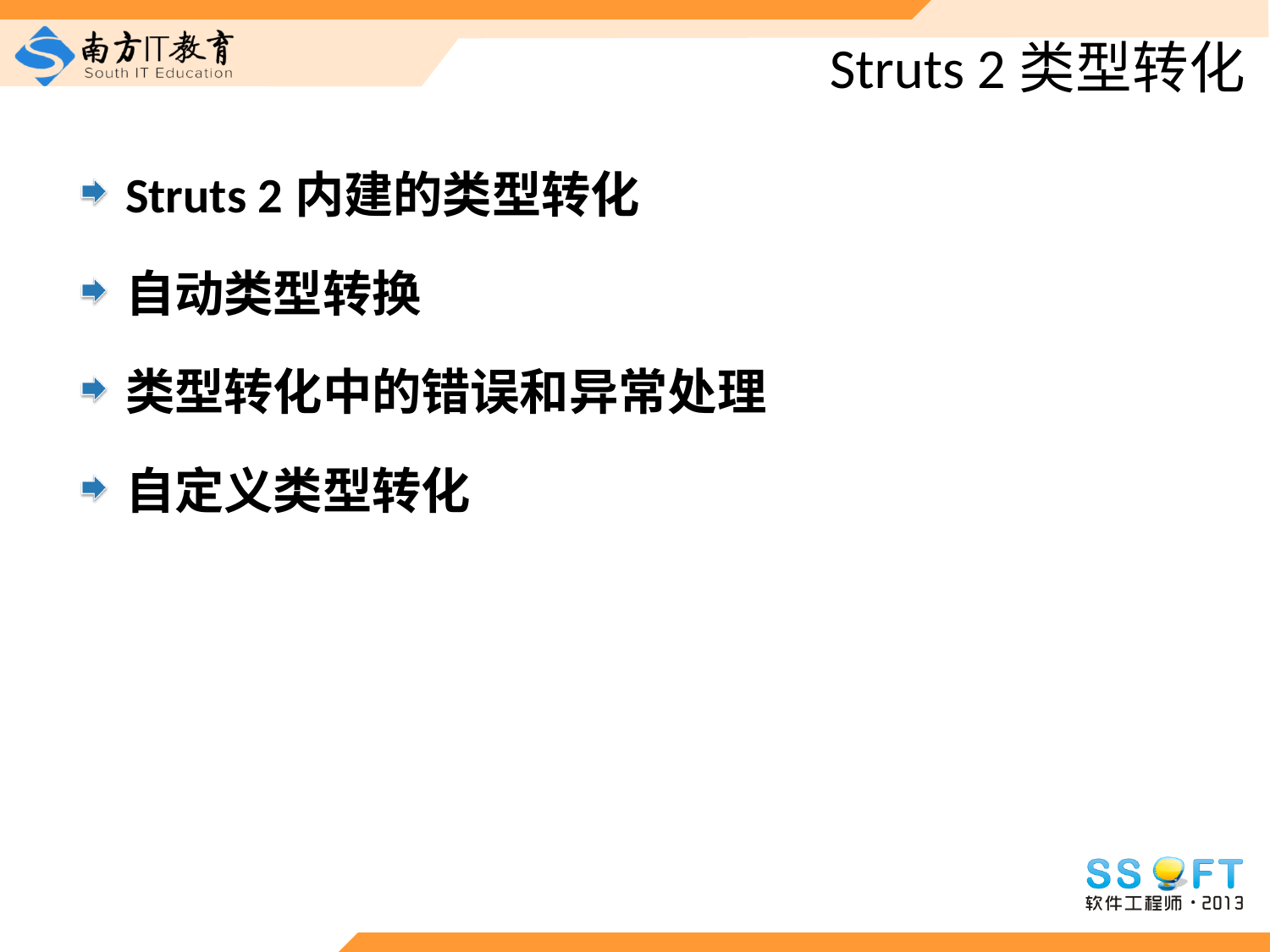

# Struts 2类型转化
Struts 2内建的类型转化
自动类型转换
类型转化中的错误和异常处理
自定义类型转化